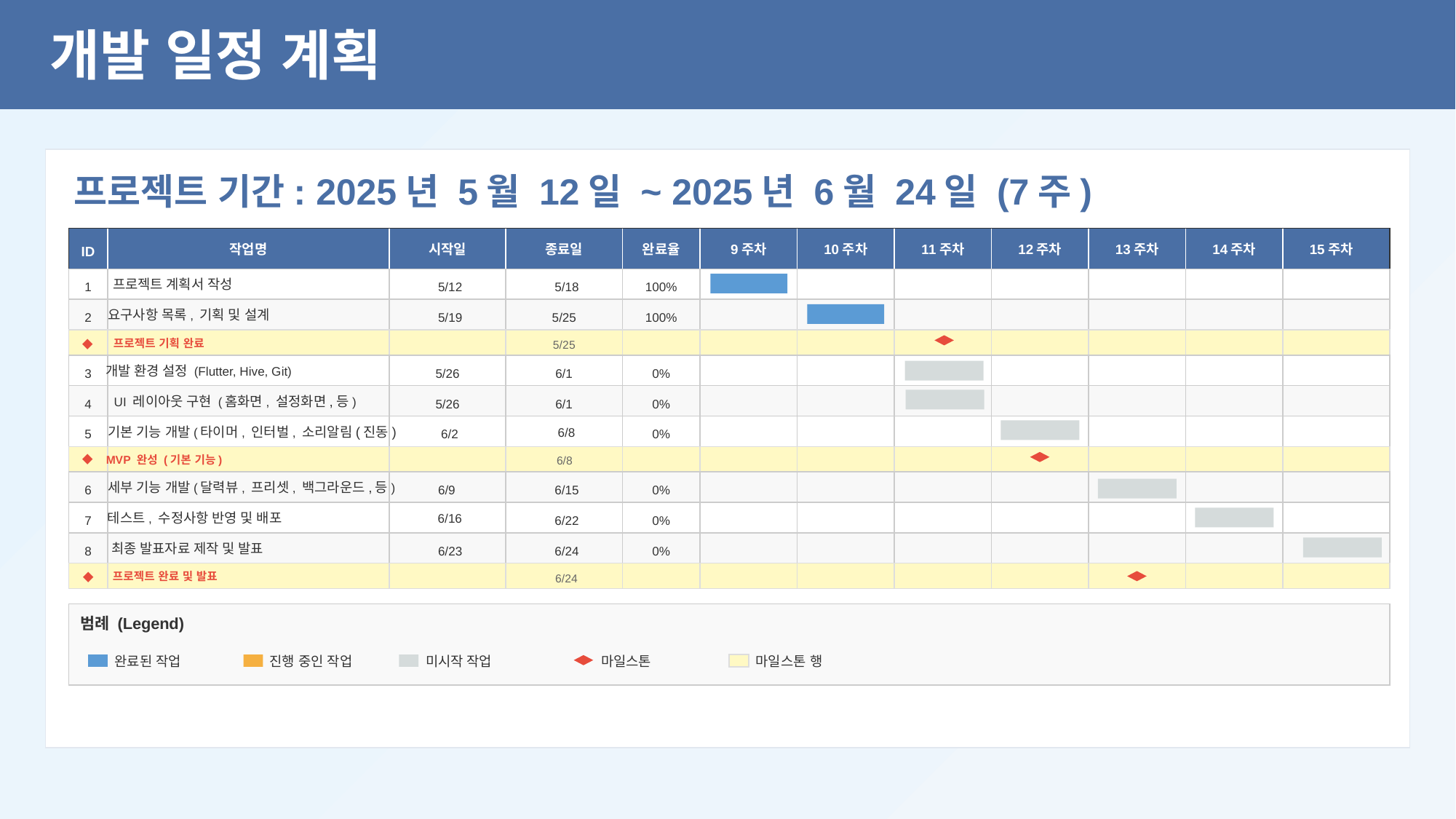

개발 일정 계획

프로젝트 기간: 2025년 5월 12일 ~ 2025년 6월 24일 (7주)

작업명
시작일
종료일
완료율
9주차
10주차
11주차
12주차
13주차
14주차
15주차
ID

프로젝트 계획서 작성

1
5/12
5/18
100%

요구사항 목록, 기획 및 설계

2
5/19
5/25
100%
◆

프로젝트 기획 완료
5/25

개발 환경 설정 (Flutter, Hive, Git)
3
5/26
6/1
0%

UI 레이아웃 구현 (홈화면, 설정화면,등)

4
5/26
6/1
0%

기본 기능 개발(타이머, 인터벌, 소리알림(진동)
6/8

5
6/2
0%
◆

MVP 완성 (기본 기능)
6/8

세부 기능 개발(달력뷰, 프리셋, 백그라운드,등)
6
6/9
6/15
0%

테스트, 수정사항 반영 및 배포
6/16
7
6/22
0%

최종 발표자료 제작 및 발표
8
6/23
6/24
0%

◆

프로젝트 완료 및 발표
6/24

범례 (Legend)
완료된 작업
진행 중인 작업
미시작 작업
마일스톤
마일스톤 행